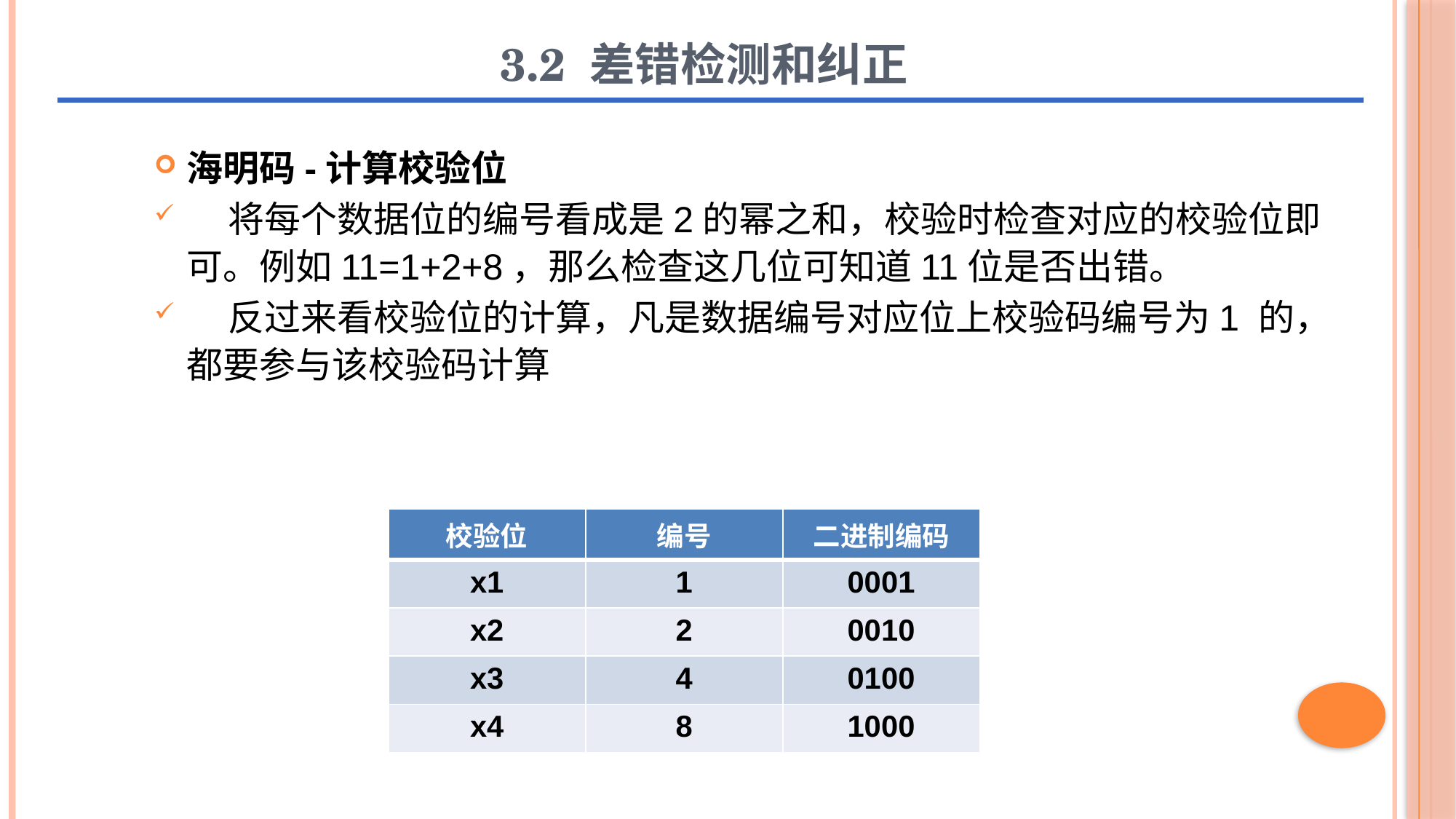

# 3.2 差错检测和纠正
海明码-计算校验位
    将每个数据位的编号看成是2的幂之和，校验时检查对应的校验位即可。例如11=1+2+8，那么检查这几位可知道11位是否出错。
    反过来看校验位的计算，凡是数据编号对应位上校验码编号为1 的，都要参与该校验码计算
| 校验位 | 编号 | 二进制编码 |
| --- | --- | --- |
| x1 | 1 | 0001 |
| x2 | 2 | 0010 |
| x3 | 4 | 0100 |
| x4 | 8 | 1000 |